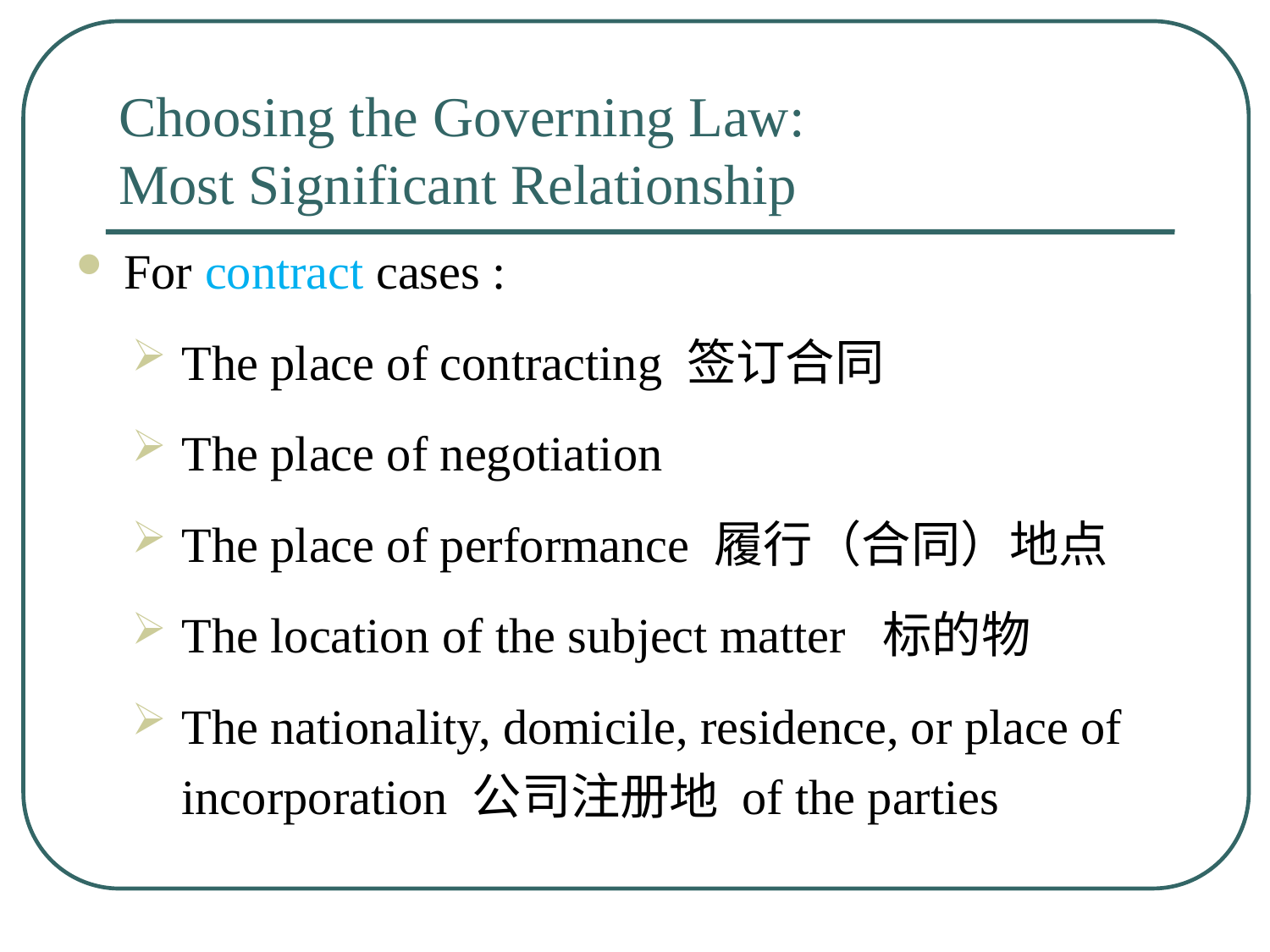

# Choosing the Governing Law: Most Significant Relationship
For contract cases :
The place of contracting 签订合同
The place of negotiation
The place of performance 履行（合同）地点
The location of the subject matter  标的物
The nationality, domicile, residence, or place of incorporation 公司注册地 of the parties